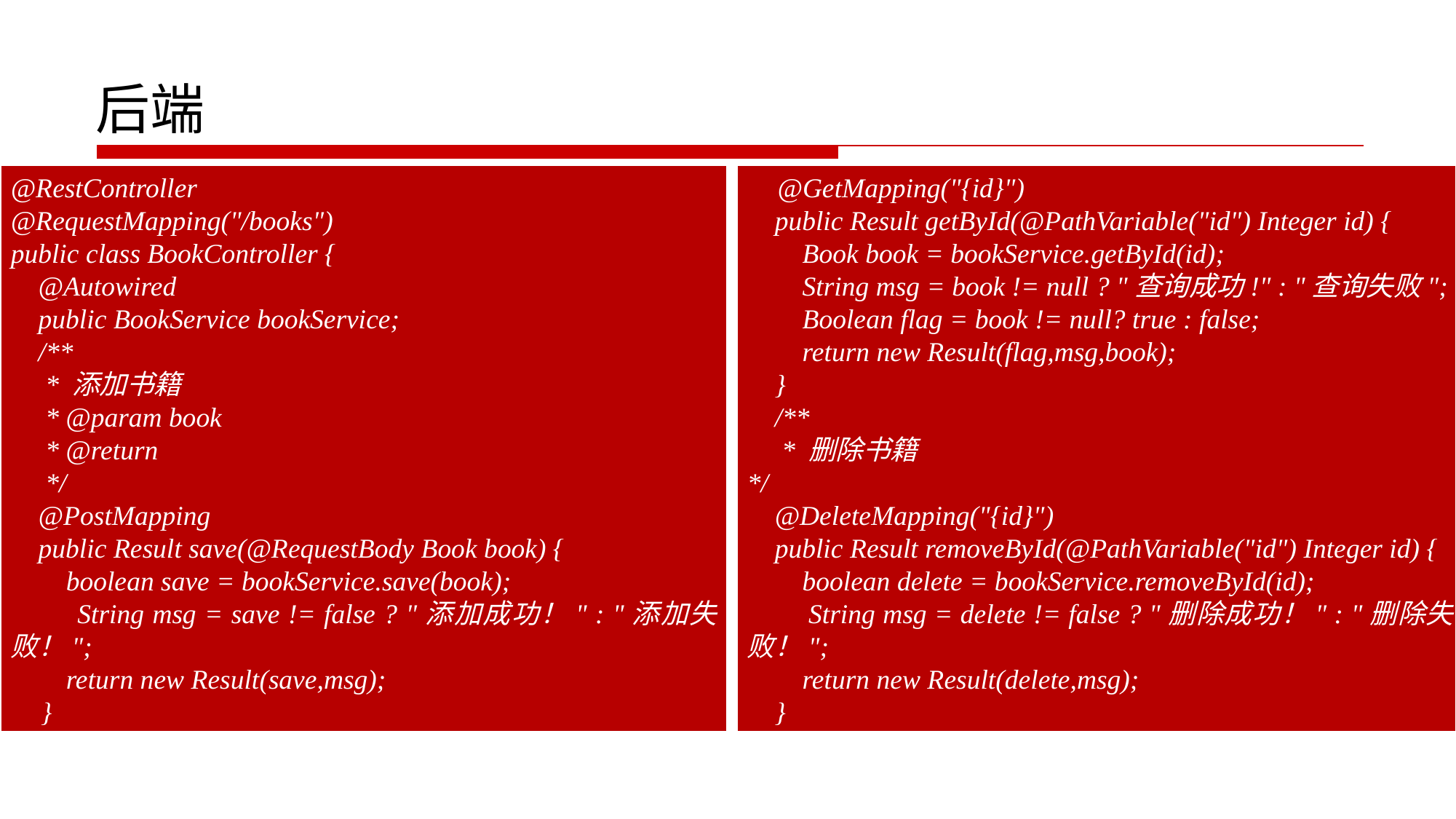

# 后端
@RestController
@RequestMapping("/books")
public class BookController {
    @Autowired
    public BookService bookService;
    /**
     * 添加书籍
     * @param book
     * @return
     */
    @PostMapping
    public Result save(@RequestBody Book book) {
        boolean save = bookService.save(book);
        String msg = save != false ? "添加成功！" : "添加失败！";
        return new Result(save,msg);
}
@GetMapping("{id}")
    public Result getById(@PathVariable("id") Integer id) {
        Book book = bookService.getById(id);
        String msg = book != null ? "查询成功!" : "查询失败";
        Boolean flag = book != null? true : false;
        return new Result(flag,msg,book);
    }
    /**
     * 删除书籍
*/
    @DeleteMapping("{id}")
    public Result removeById(@PathVariable("id") Integer id) {
        boolean delete = bookService.removeById(id);
        String msg = delete != false ? "删除成功！" : "删除失败！";
        return new Result(delete,msg);
    }